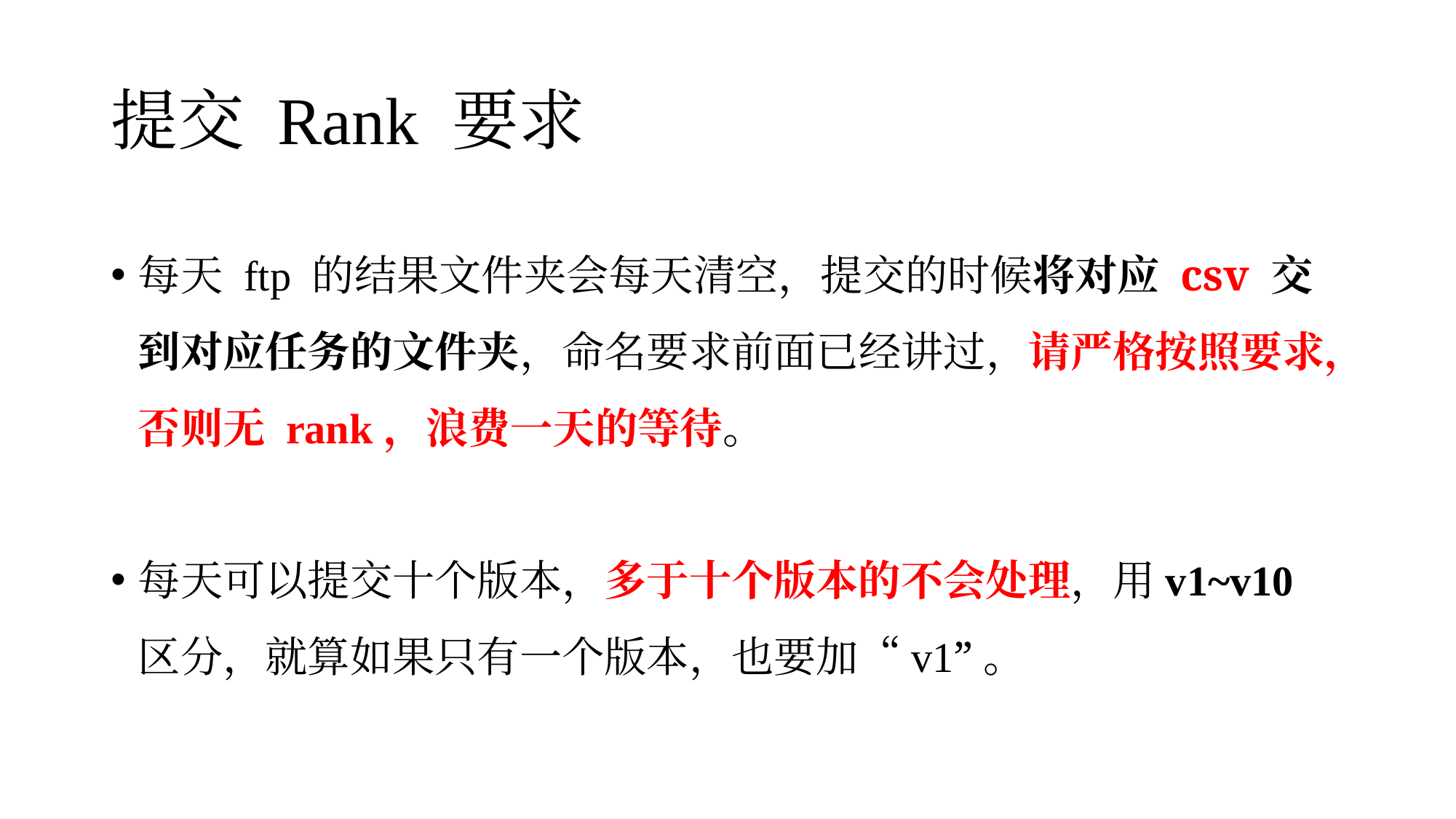

# 提交 Rank 要求
每天 ftp 的结果文件夹会每天清空，提交的时候将对应 csv 交到对应任务的文件夹，命名要求前面已经讲过，请严格按照要求，否则无 rank，浪费一天的等待。

每天可以提交十个版本，多于十个版本的不会处理，用v1~v10区分，就算如果只有一个版本，也要加“v1”。